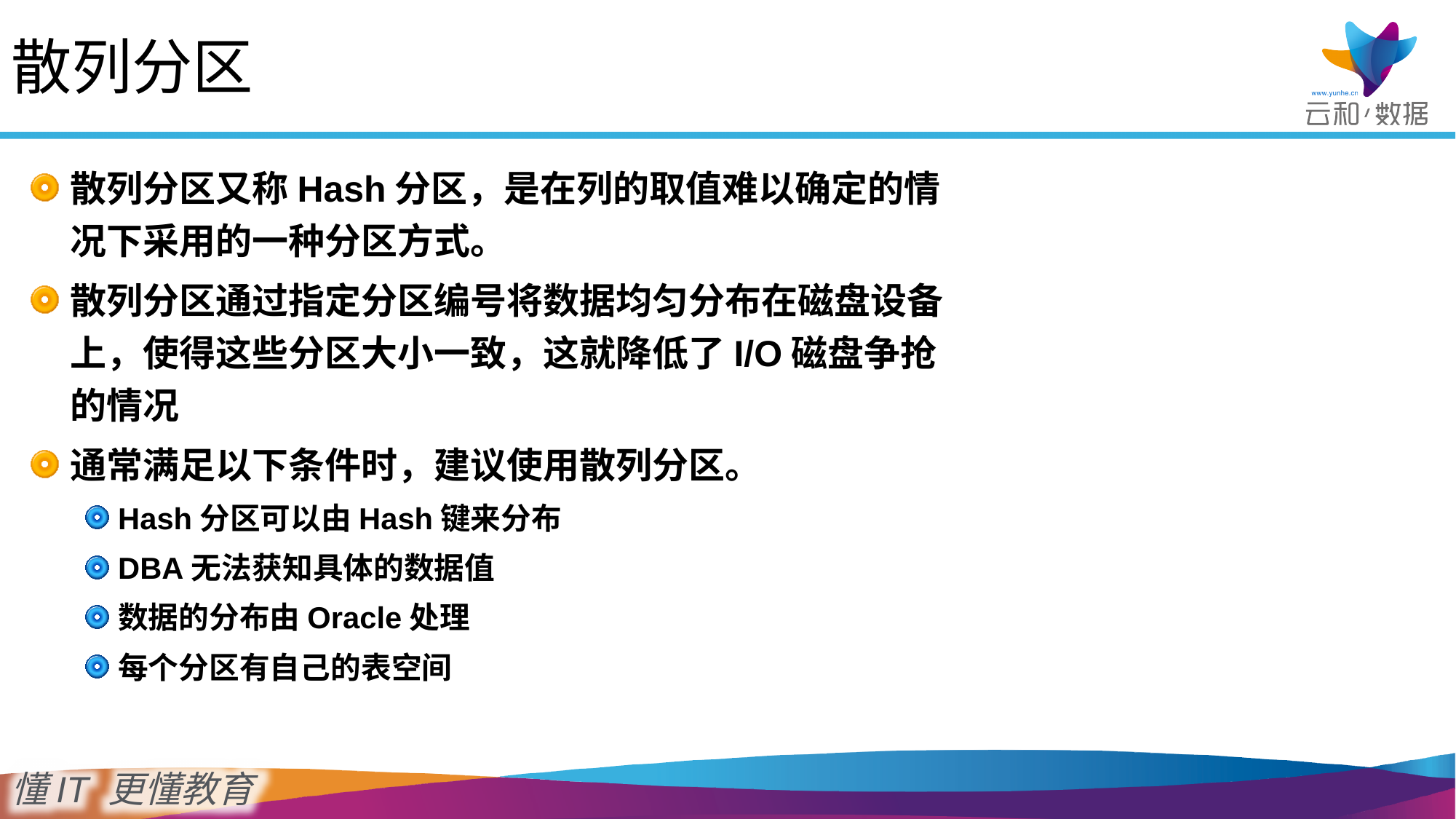

散列分区
散列分区又称Hash分区，是在列的取值难以确定的情况下采用的一种分区方式。
散列分区通过指定分区编号将数据均匀分布在磁盘设备上，使得这些分区大小一致，这就降低了I/O磁盘争抢的情况
通常满足以下条件时，建议使用散列分区。
Hash分区可以由Hash键来分布
DBA无法获知具体的数据值
数据的分布由Oracle处理
每个分区有自己的表空间